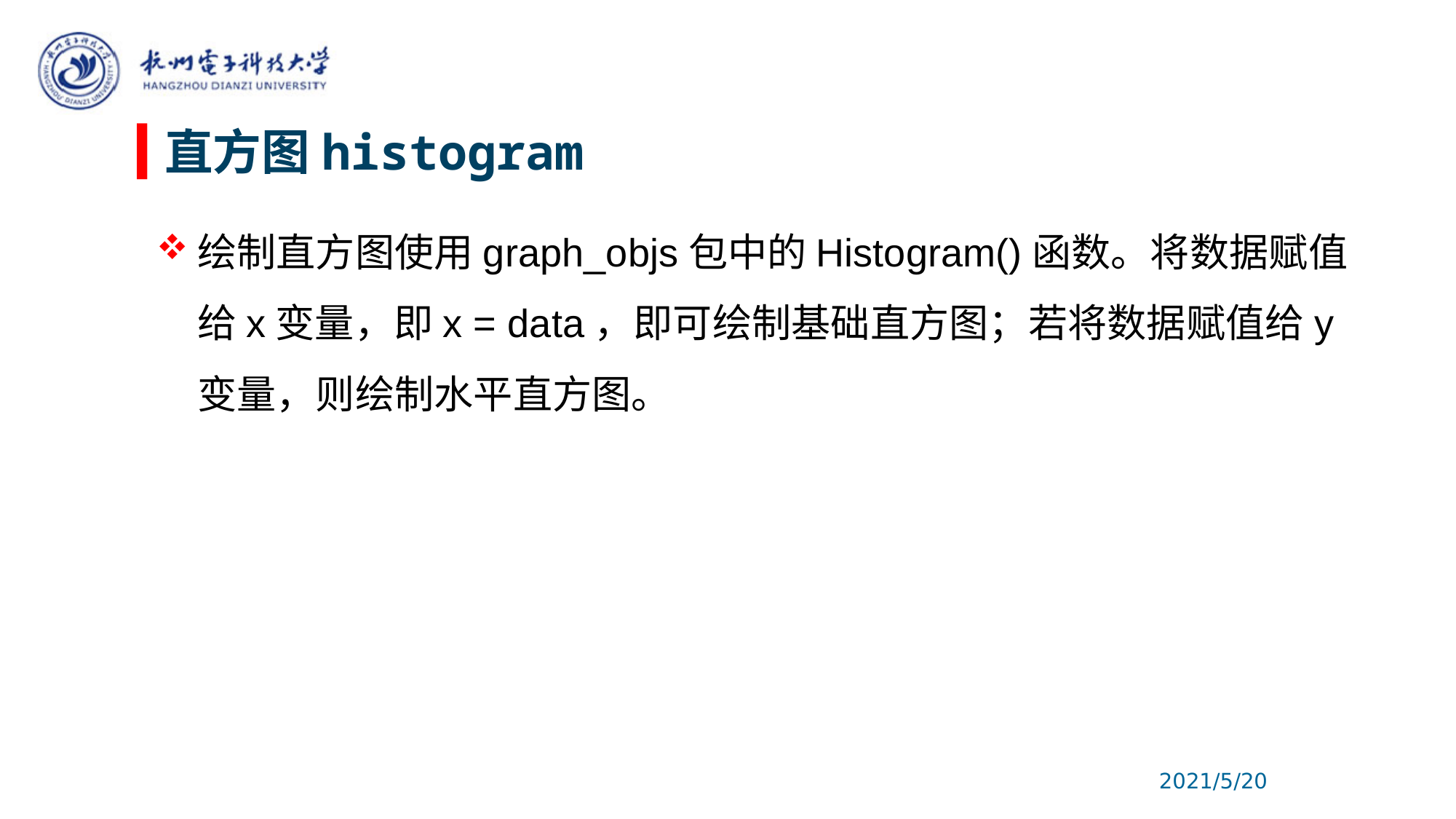

# 直方图histogram
绘制直方图使用graph_objs包中的Histogram()函数。将数据赋值给x变量，即x = data，即可绘制基础直方图；若将数据赋值给y变量，则绘制水平直方图。